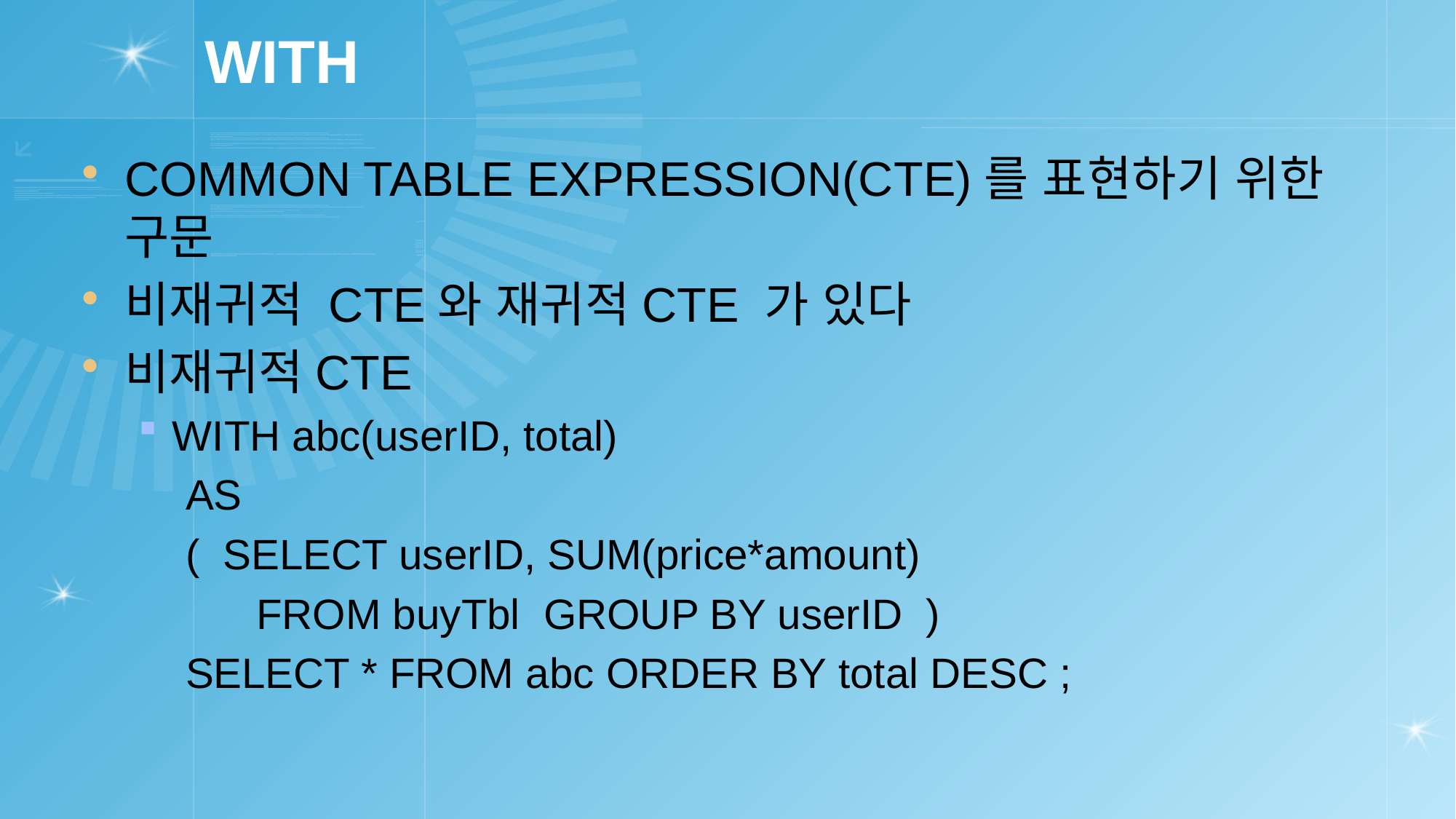

# WITH
COMMON TABLE EXPRESSION(CTE)를 표현하기 위한 구문
비재귀적 CTE와 재귀적CTE 가 있다
비재귀적CTE
WITH abc(userID, total)
    AS
    (  SELECT userID, SUM(price*amount)
          FROM buyTbl  GROUP BY userID  )
    SELECT * FROM abc ORDER BY total DESC ;